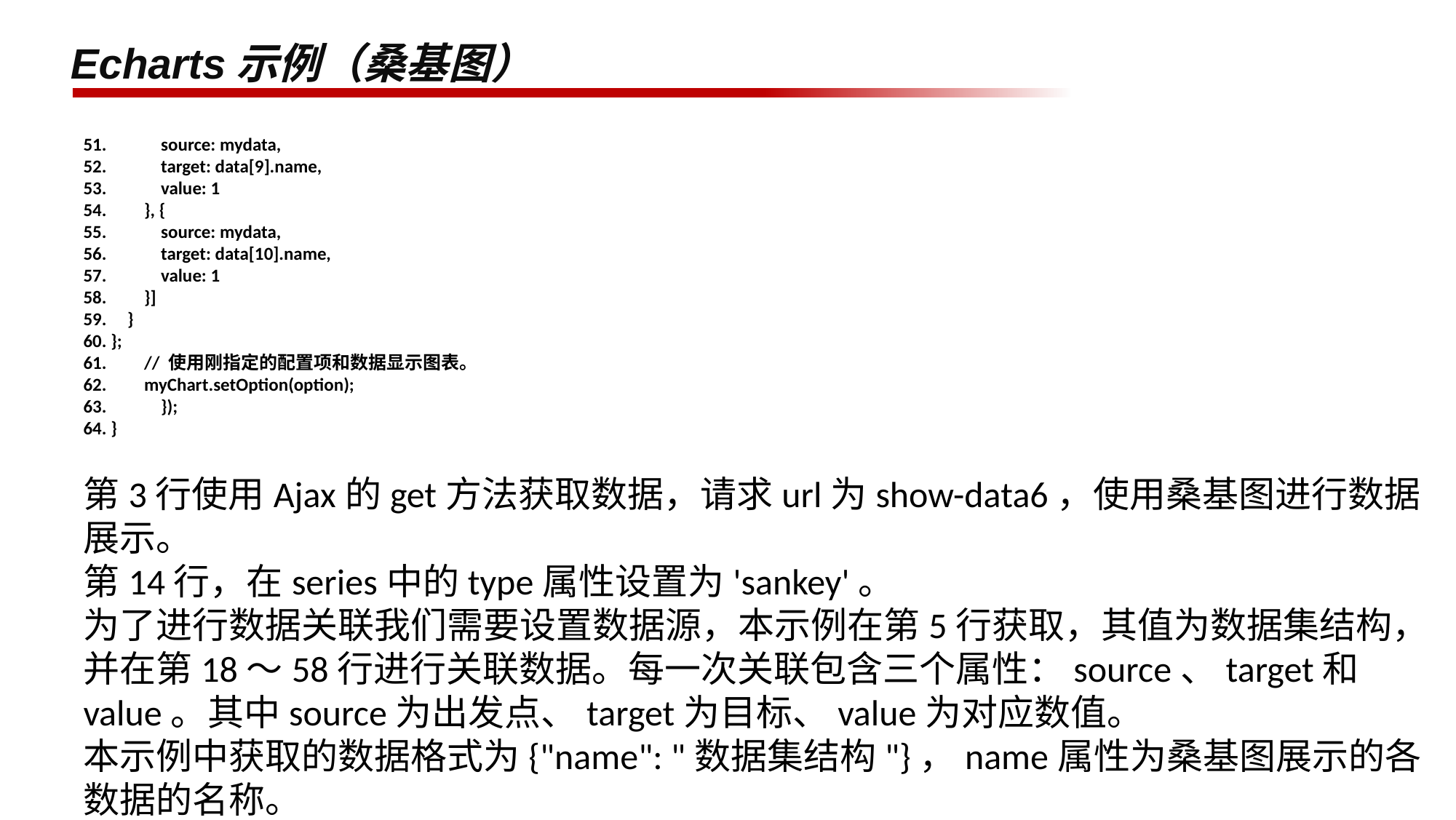

# Echarts示例（桑基图）

51.             source: mydata,
52.             target: data[9].name,
53.             value: 1
54.         }, {
55.             source: mydata,
56.             target: data[10].name,
57.             value: 1
58.         }]
59.     }
60. };
61.         // 使用刚指定的配置项和数据显示图表。
62.         myChart.setOption(option);
63.             });
64. }

第3行使用Ajax的get方法获取数据，请求url为show-data6，使用桑基图进行数据展示。
第14行，在series中的type属性设置为'sankey'。
为了进行数据关联我们需要设置数据源，本示例在第5行获取，其值为数据集结构，并在第18～58行进行关联数据。每一次关联包含三个属性：source、target和value。其中source为出发点、target为目标、value为对应数值。
本示例中获取的数据格式为{"name": "数据集结构"}，name属性为桑基图展示的各数据的名称。